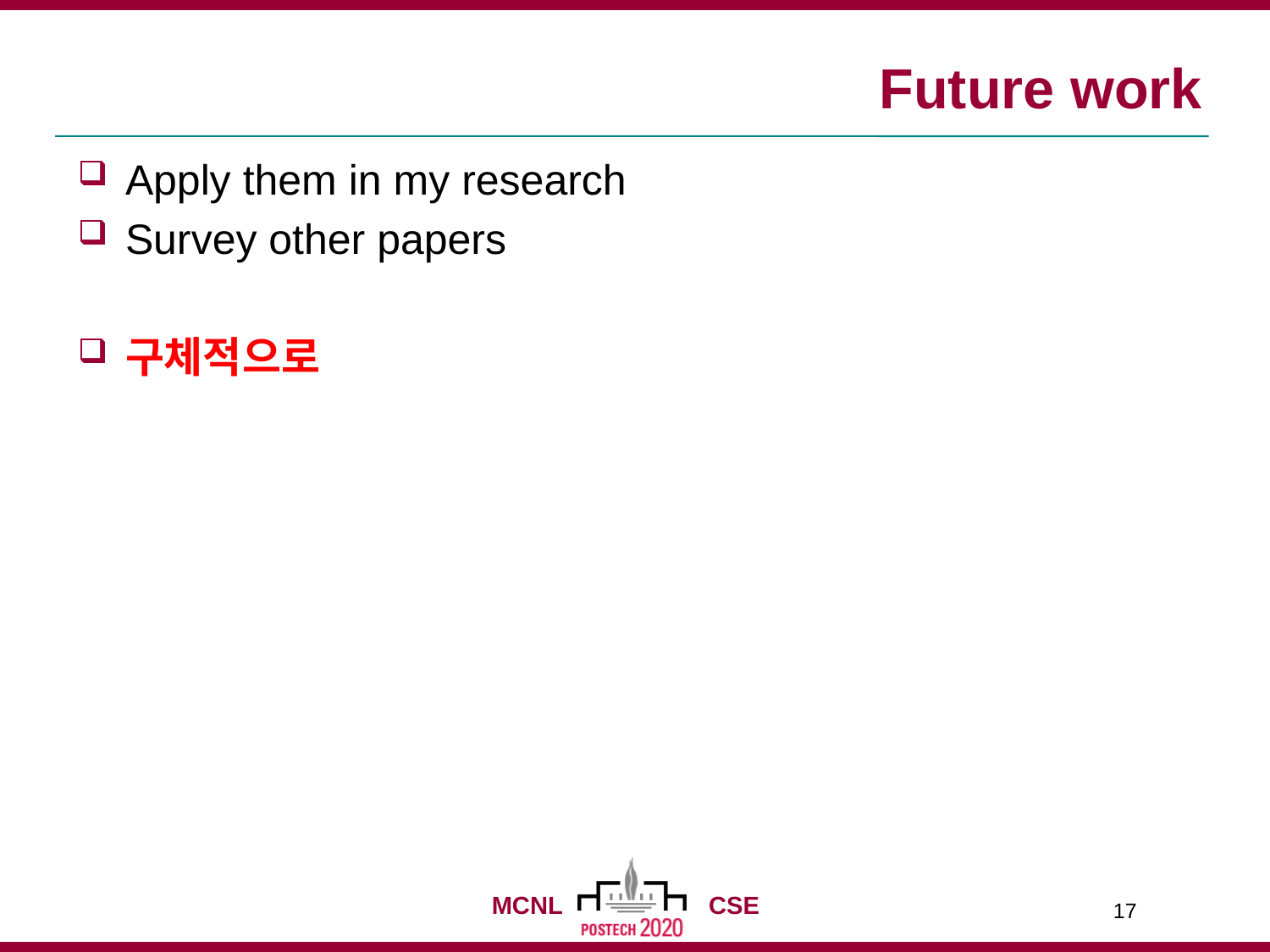

# Future work
Apply them in my research
Survey other papers

구체적으로

17